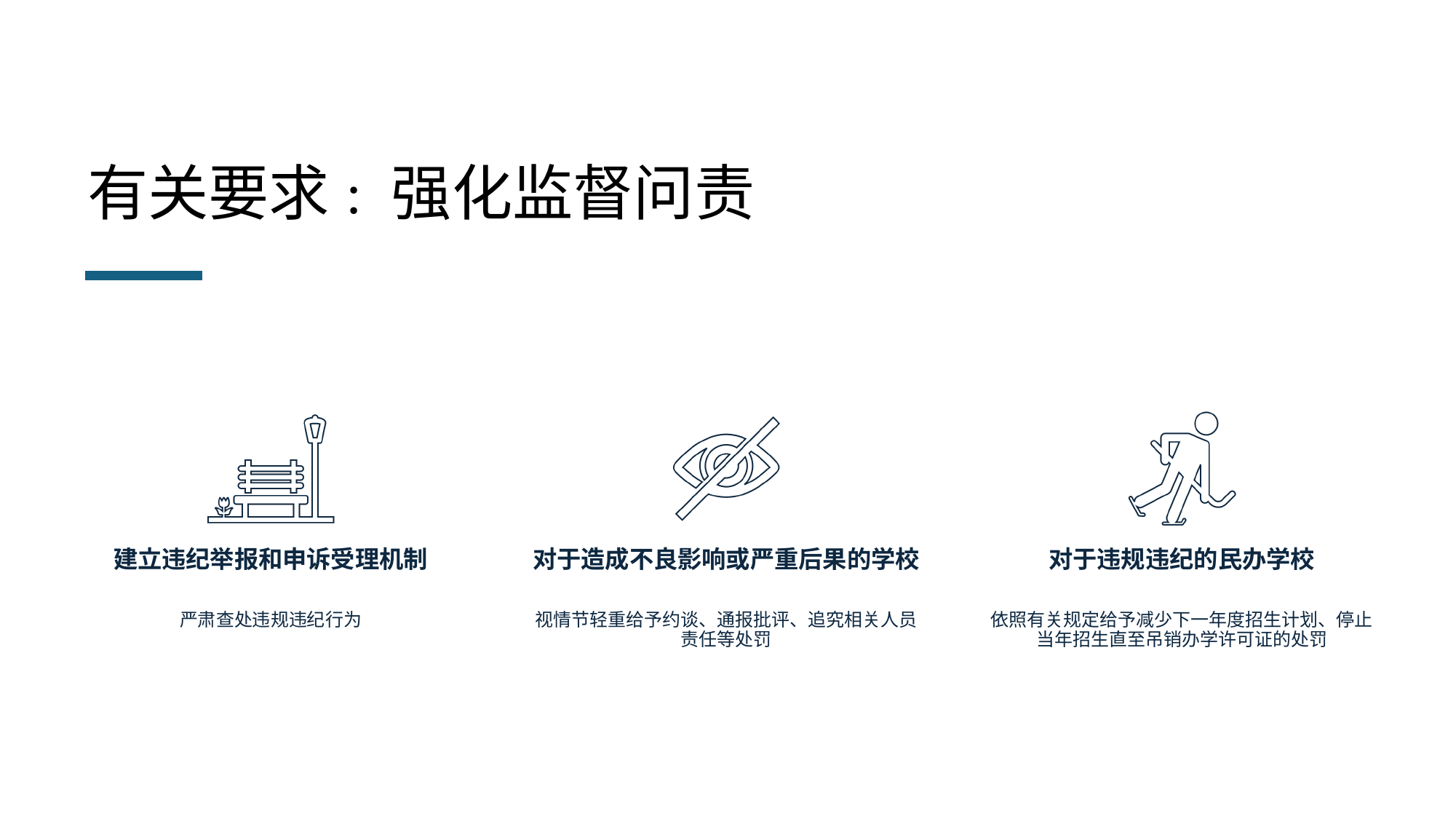

# 有关要求: 强化监督问责
建立违纪举报和申诉受理机制
严肃查处违规违纪行为
对于造成不良影响或严重后果的学校
视情节轻重给予约谈、通报批评、追究相关人员责任等处罚
对于违规违纪的民办学校
依照有关规定给予减少下一年度招生计划、停止当年招生直至吊销办学许可证的处罚